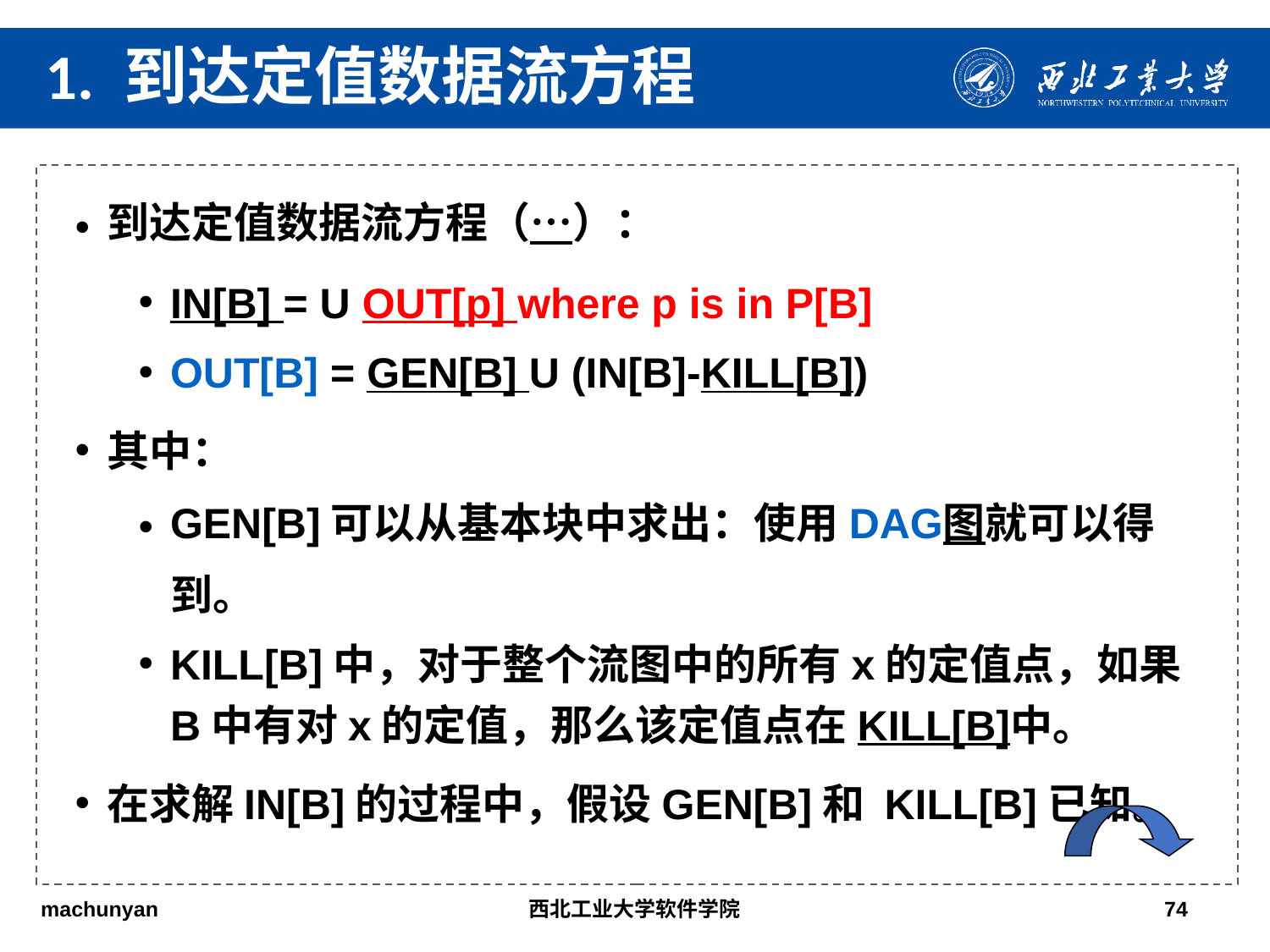

1. 到达定值数据流方程
到达定值数据流方程（…）：
IN[B] = U OUT[p] where p is in P[B]
OUT[B] = GEN[B] U (IN[B]-KILL[B])
其中：
GEN[B]可以从基本块中求出：使用DAG图就可以得到。
KILL[B]中，对于整个流图中的所有x的定值点，如果B中有对x的定值，那么该定值点在KILL[B]中。
在求解IN[B]的过程中，假设GEN[B]和 KILL[B]已知。